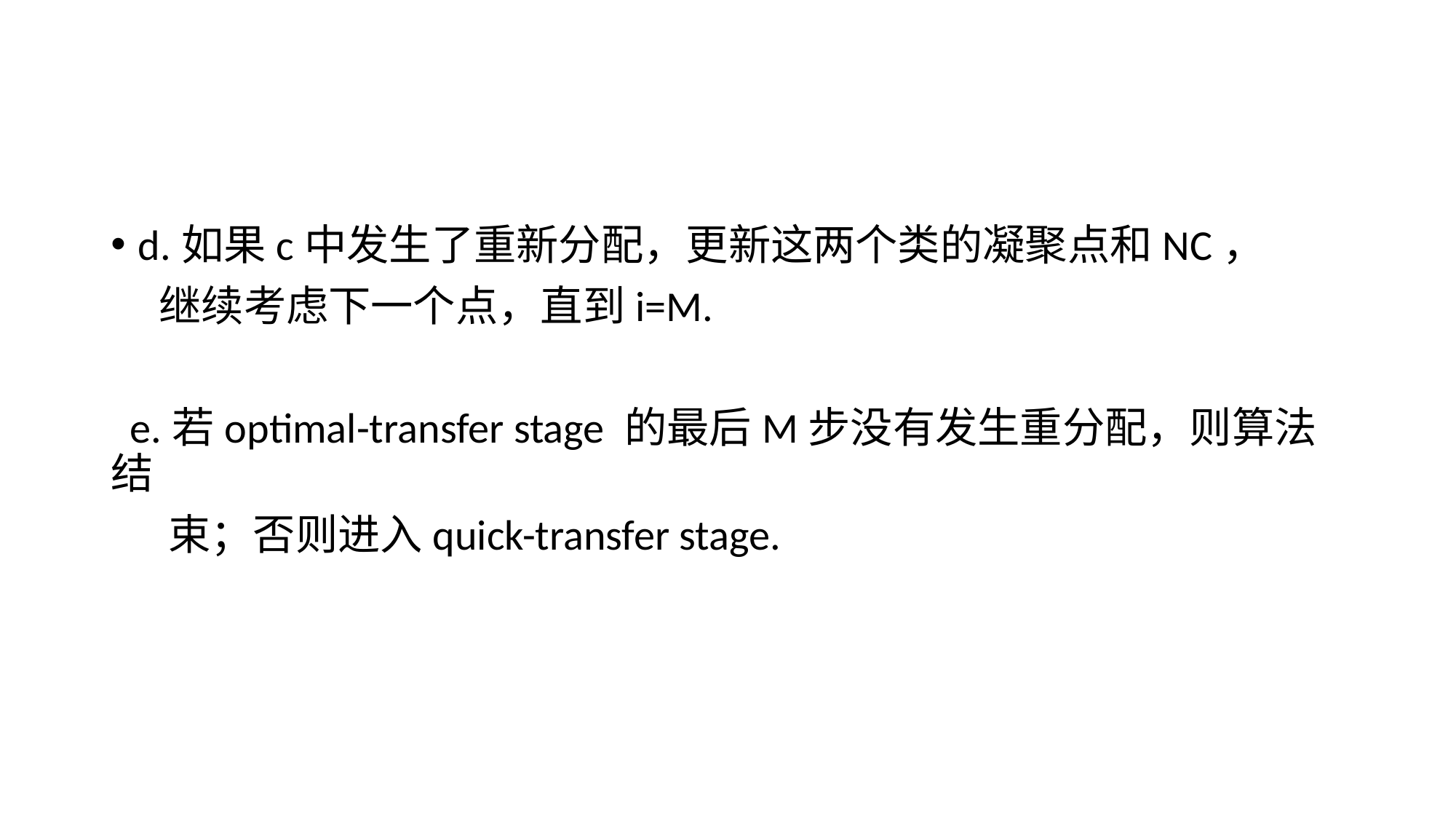

d.如果c中发生了重新分配，更新这两个类的凝聚点和NC，
    继续考虑下一个点，直到i=M.

  e.若optimal-transfer stage 的最后M步没有发生重分配，则算法结
     束；否则进入quick-transfer stage.